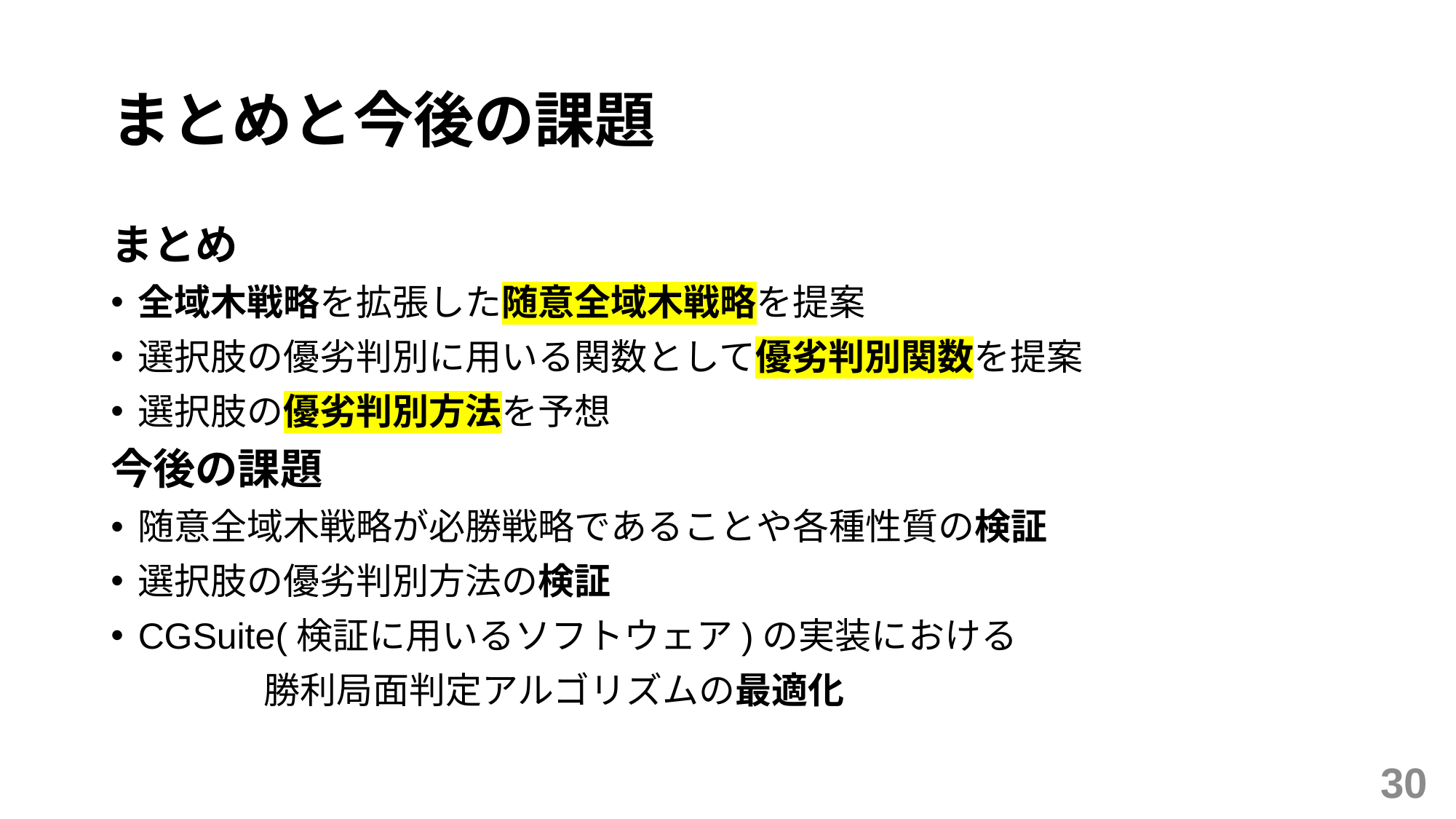

# まとめと今後の課題
まとめ
全域木戦略を拡張した随意全域木戦略を提案
選択肢の優劣判別に用いる関数として優劣判別関数を提案
選択肢の優劣判別方法を予想
今後の課題
随意全域木戦略が必勝戦略であることや各種性質の検証
選択肢の優劣判別方法の検証
CGSuite(検証に用いるソフトウェア)の実装における
	   勝利局面判定アルゴリズムの最適化
30